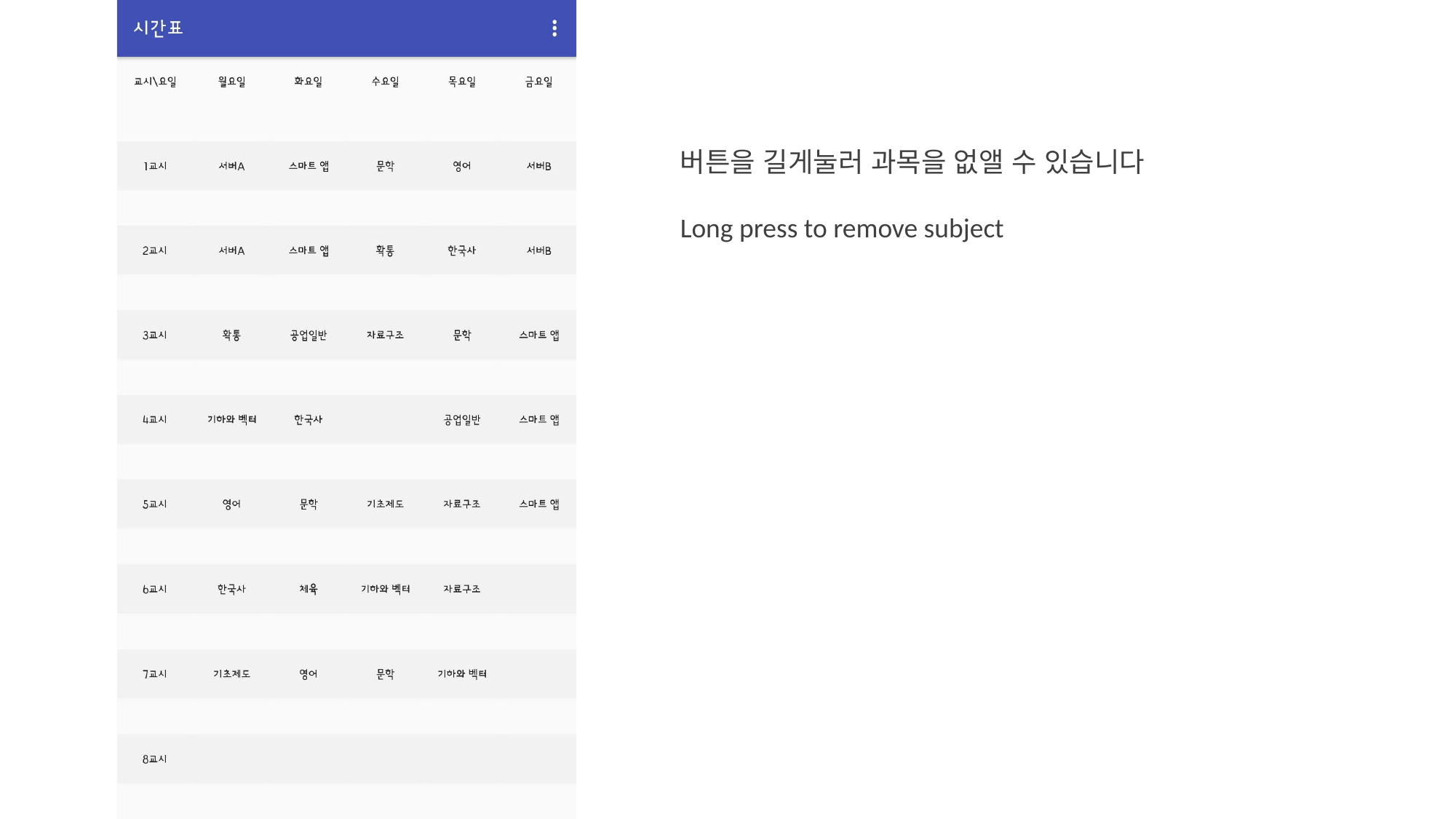

버튼을 길게눌러 과목을 없앨 수 있습니다

Long press to remove subject